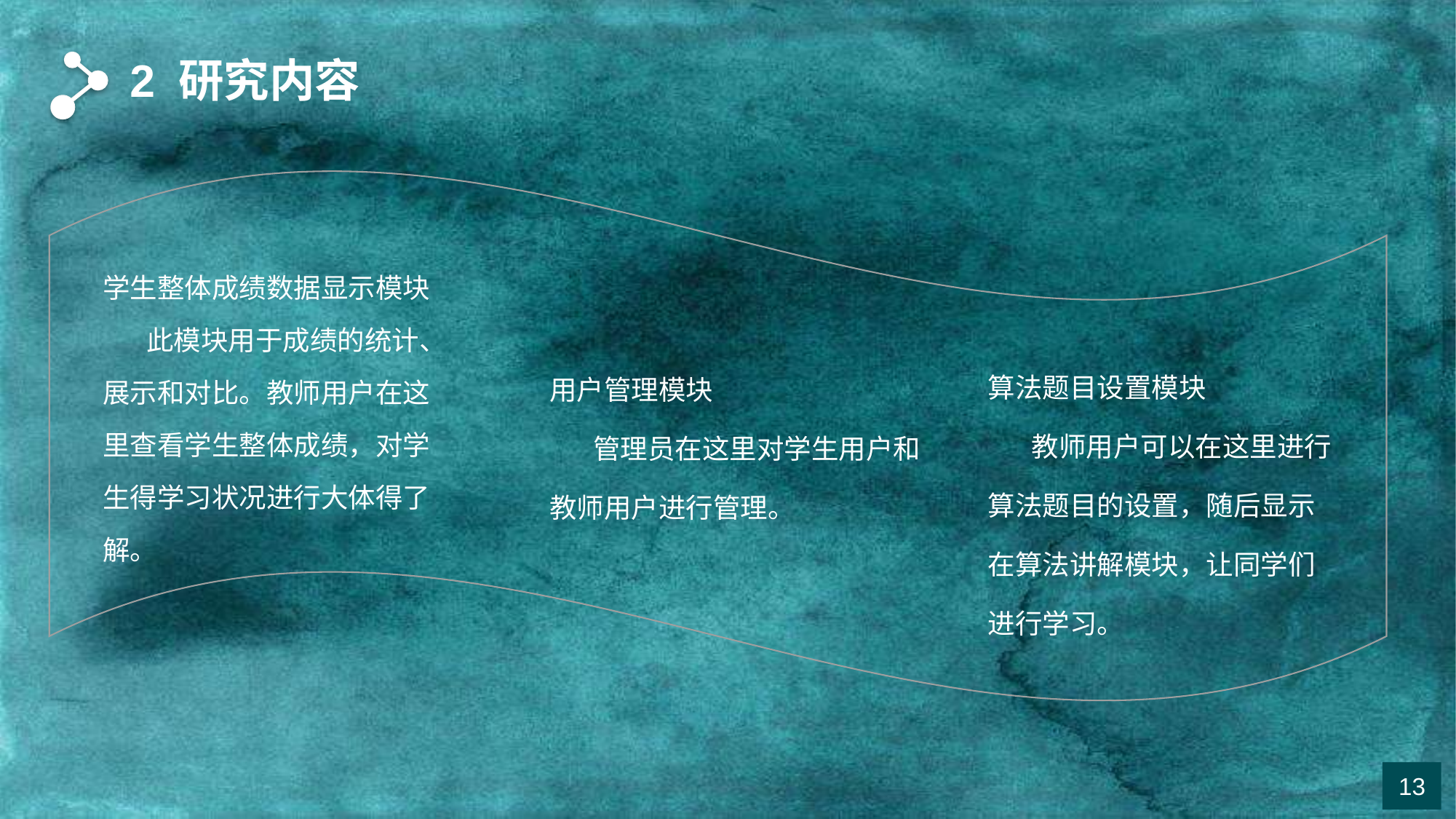

2 研究内容

学生整体成绩数据显示模块
      此模块用于成绩的统计、展示和对比。教师用户在这里查看学生整体成绩，对学生得学习状况进行大体得了解。
算法题目设置模块
      教师用户可以在这里进行算法题目的设置，随后显示在算法讲解模块，让同学们进行学习。

用户管理模块
      管理员在这里对学生用户和教师用户进行管理。